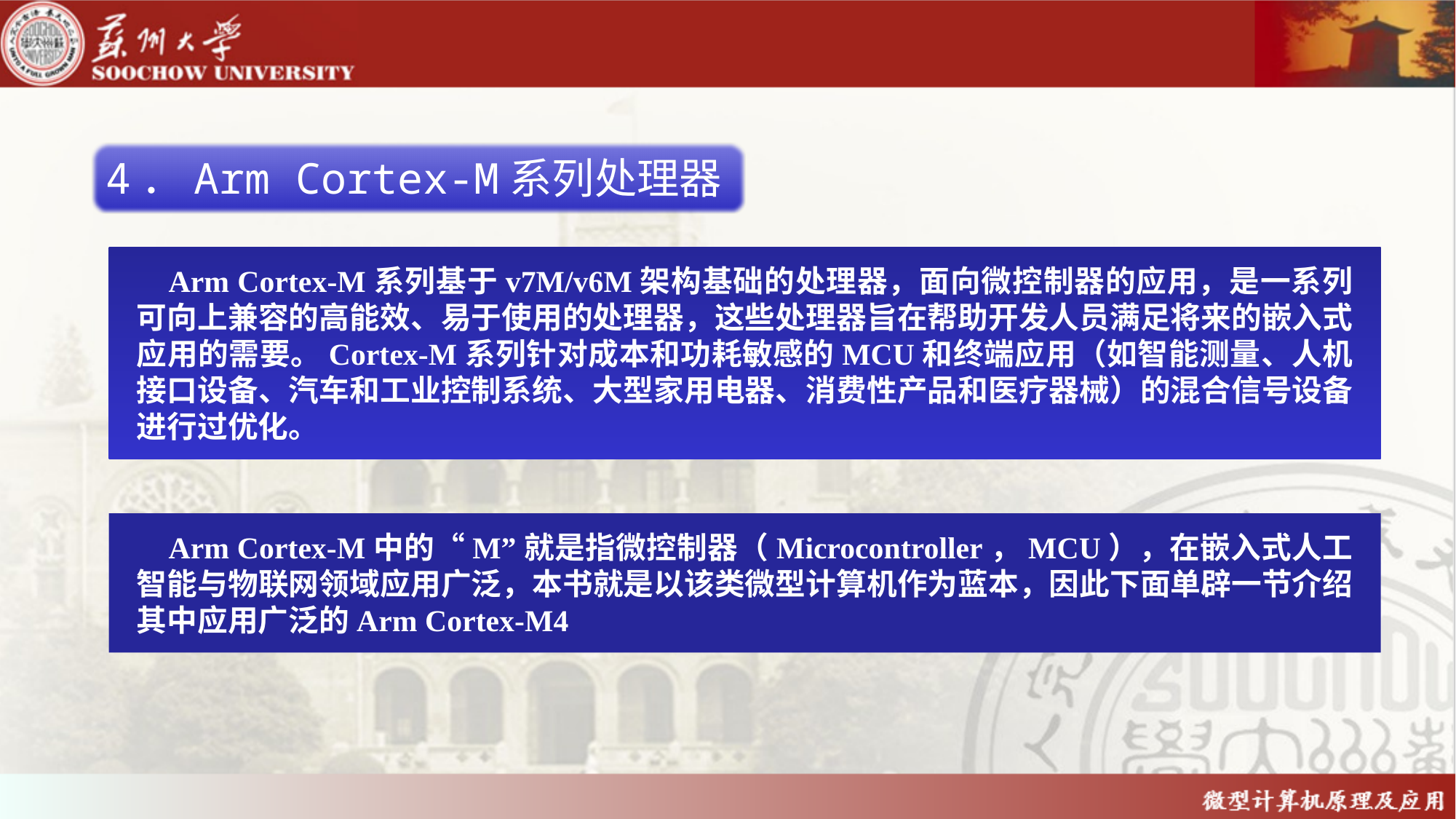

4．Arm Cortex-M系列处理器
Arm Cortex-M系列基于v7M/v6M架构基础的处理器，面向微控制器的应用，是一系列可向上兼容的高能效、易于使用的处理器，这些处理器旨在帮助开发人员满足将来的嵌入式应用的需要。Cortex-M系列针对成本和功耗敏感的MCU和终端应用（如智能测量、人机接口设备、汽车和工业控制系统、大型家用电器、消费性产品和医疗器械）的混合信号设备进行过优化。
Arm Cortex-M中的“M”就是指微控制器（Microcontroller，MCU），在嵌入式人工智能与物联网领域应用广泛，本书就是以该类微型计算机作为蓝本，因此下面单辟一节介绍其中应用广泛的Arm Cortex-M4